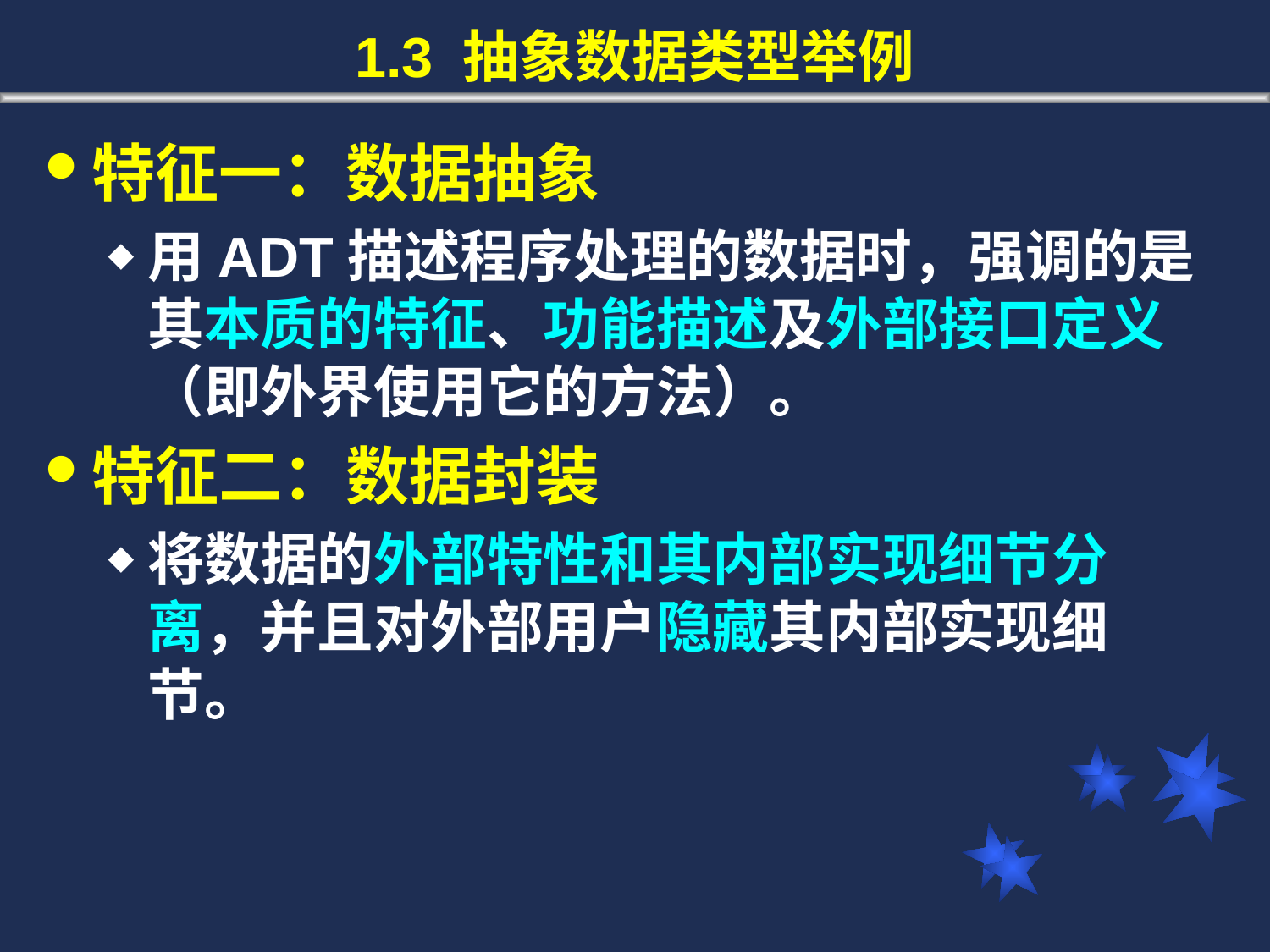

# 1.3 抽象数据类型举例
特征一：数据抽象
用ADT描述程序处理的数据时，强调的是其本质的特征、功能描述及外部接口定义（即外界使用它的方法）。
特征二：数据封装
将数据的外部特性和其内部实现细节分离，并且对外部用户隐藏其内部实现细节。